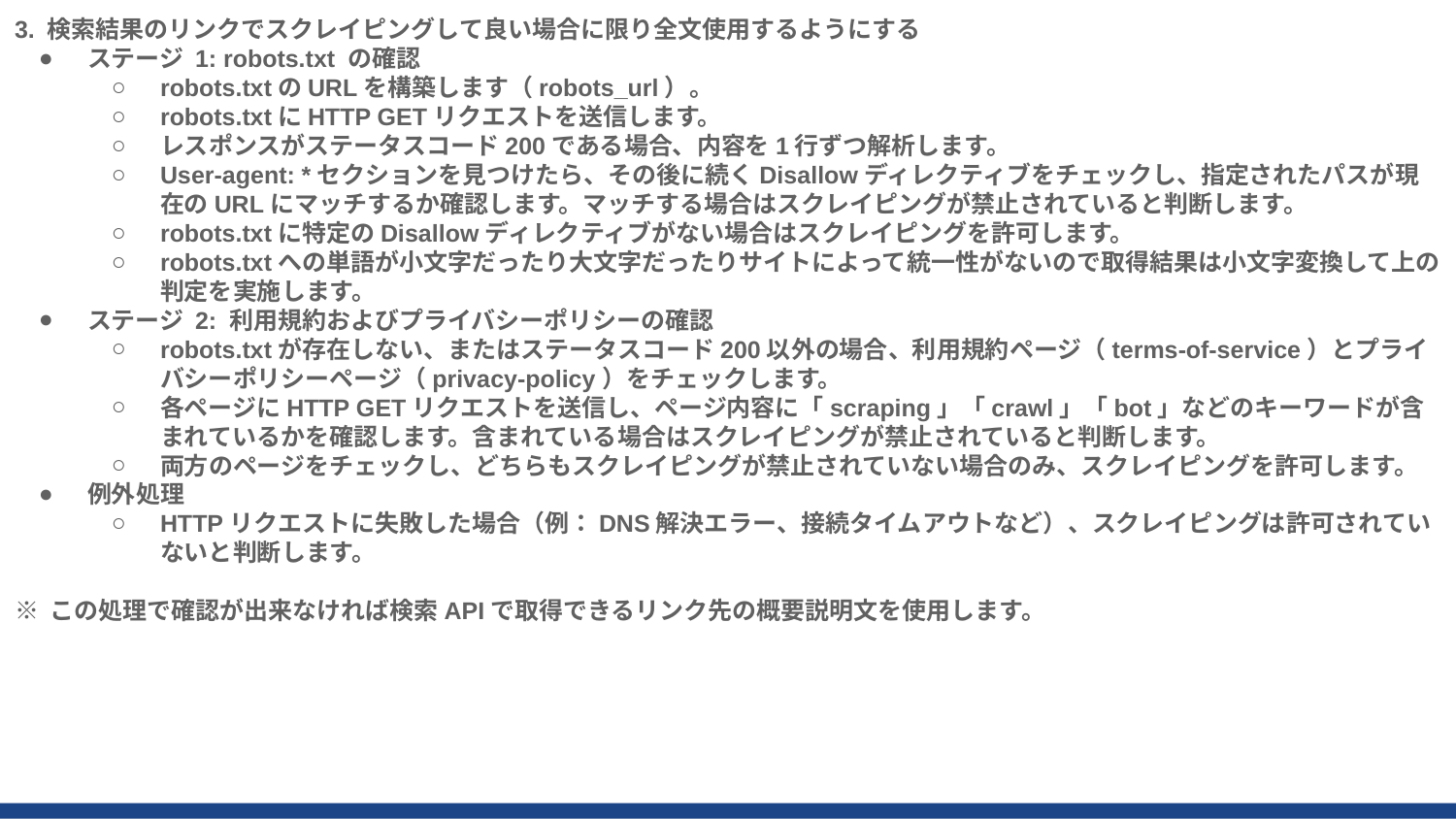

3. 検索結果のリンクでスクレイピングして良い場合に限り全文使用するようにする
ステージ 1: robots.txt の確認
robots.txtのURLを構築します（robots_url）。
robots.txtにHTTP GETリクエストを送信します。
レスポンスがステータスコード200である場合、内容を1行ずつ解析します。
User-agent: *セクションを見つけたら、その後に続くDisallowディレクティブをチェックし、指定されたパスが現在のURLにマッチするか確認します。マッチする場合はスクレイピングが禁止されていると判断します。
robots.txtに特定のDisallowディレクティブがない場合はスクレイピングを許可します。
robots.txtへの単語が小文字だったり大文字だったりサイトによって統一性がないので取得結果は小文字変換して上の判定を実施します。
ステージ 2: 利用規約およびプライバシーポリシーの確認
robots.txtが存在しない、またはステータスコード200以外の場合、利用規約ページ（terms-of-service）とプライバシーポリシーページ（privacy-policy）をチェックします。
各ページにHTTP GETリクエストを送信し、ページ内容に「scraping」「crawl」「bot」などのキーワードが含まれているかを確認します。含まれている場合はスクレイピングが禁止されていると判断します。
両方のページをチェックし、どちらもスクレイピングが禁止されていない場合のみ、スクレイピングを許可します。
例外処理
HTTPリクエストに失敗した場合（例：DNS解決エラー、接続タイムアウトなど）、スクレイピングは許可されていないと判断します。

※ この処理で確認が出来なければ検索APIで取得できるリンク先の概要説明文を使用します。